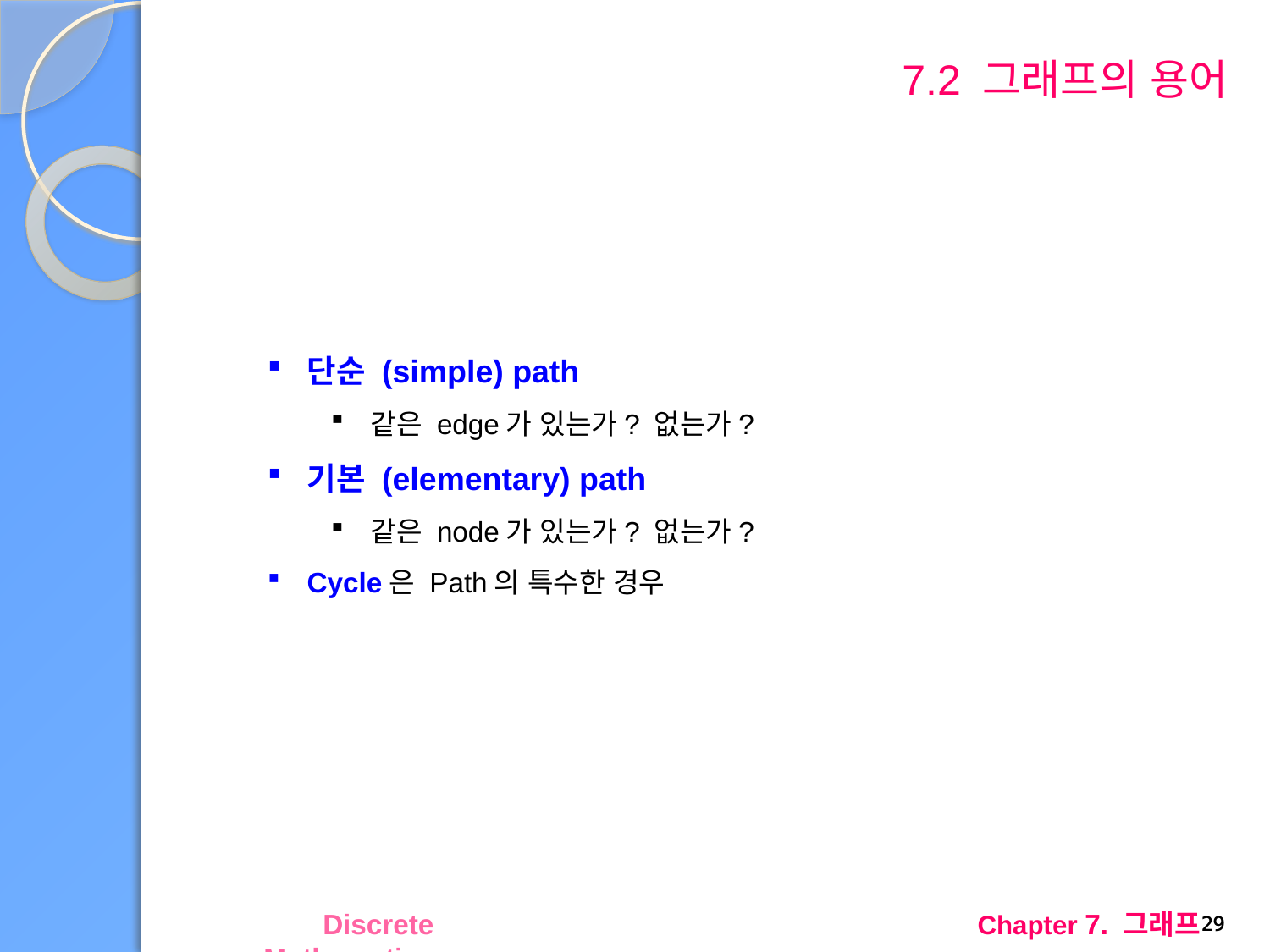

# 7.2 그래프의 용어
단순 (simple) path
같은 edge가 있는가? 없는가?
기본 (elementary) path
같은 node가 있는가? 없는가?
Cycle은 Path의 특수한 경우

Discrete Mathematics
Chapter 7. 그래프
29